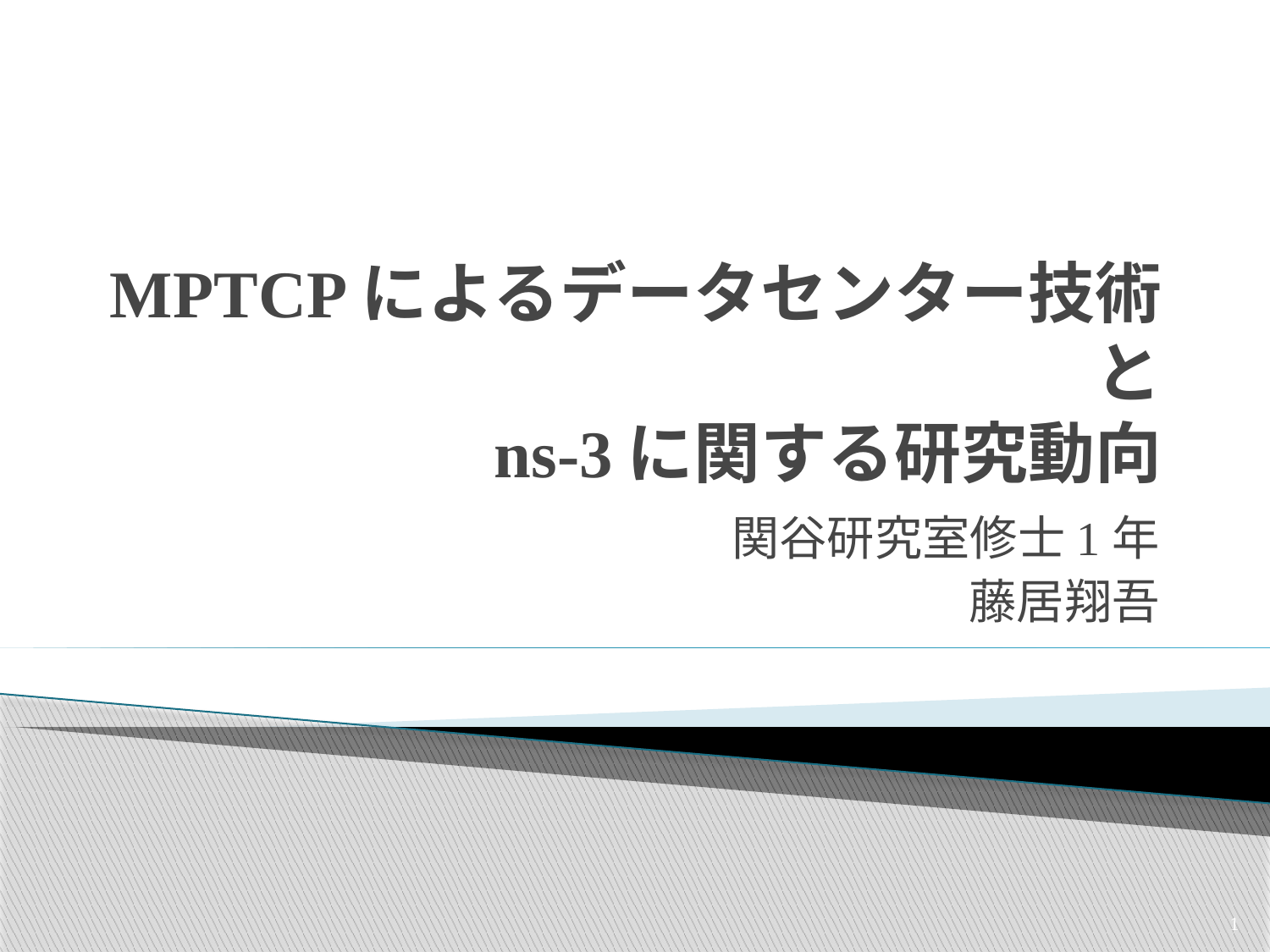

# MPTCPによるデータセンター技術と ns-3に関する研究動向
関谷研究室修士1年
藤居翔吾
1